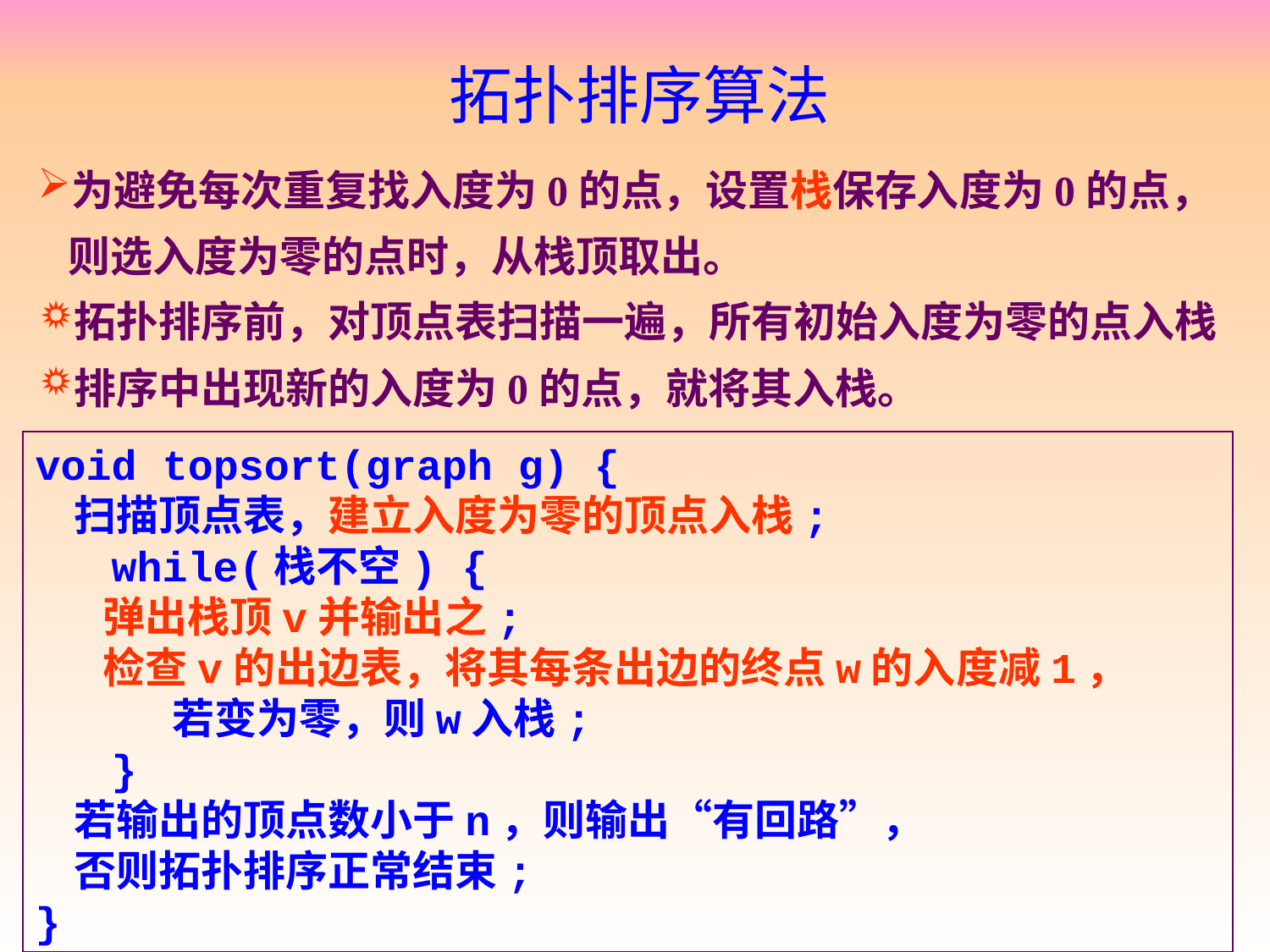

拓扑排序算法
为避免每次重复找入度为0的点，设置栈保存入度为0的点，则选入度为零的点时，从栈顶取出。
拓扑排序前，对顶点表扫描一遍，所有初始入度为零的点入栈
排序中出现新的入度为0的点，就将其入栈。
void topsort(graph g) {
   扫描顶点表，建立入度为零的顶点入栈;
   while(栈不空) {
      弹出栈顶v并输出之;
      检查v的出边表，将其每条出边的终点w的入度减1，
　　　 若变为零，则w入栈;
   }
   若输出的顶点数小于n，则输出“有回路”，
   否则拓扑排序正常结束;
}